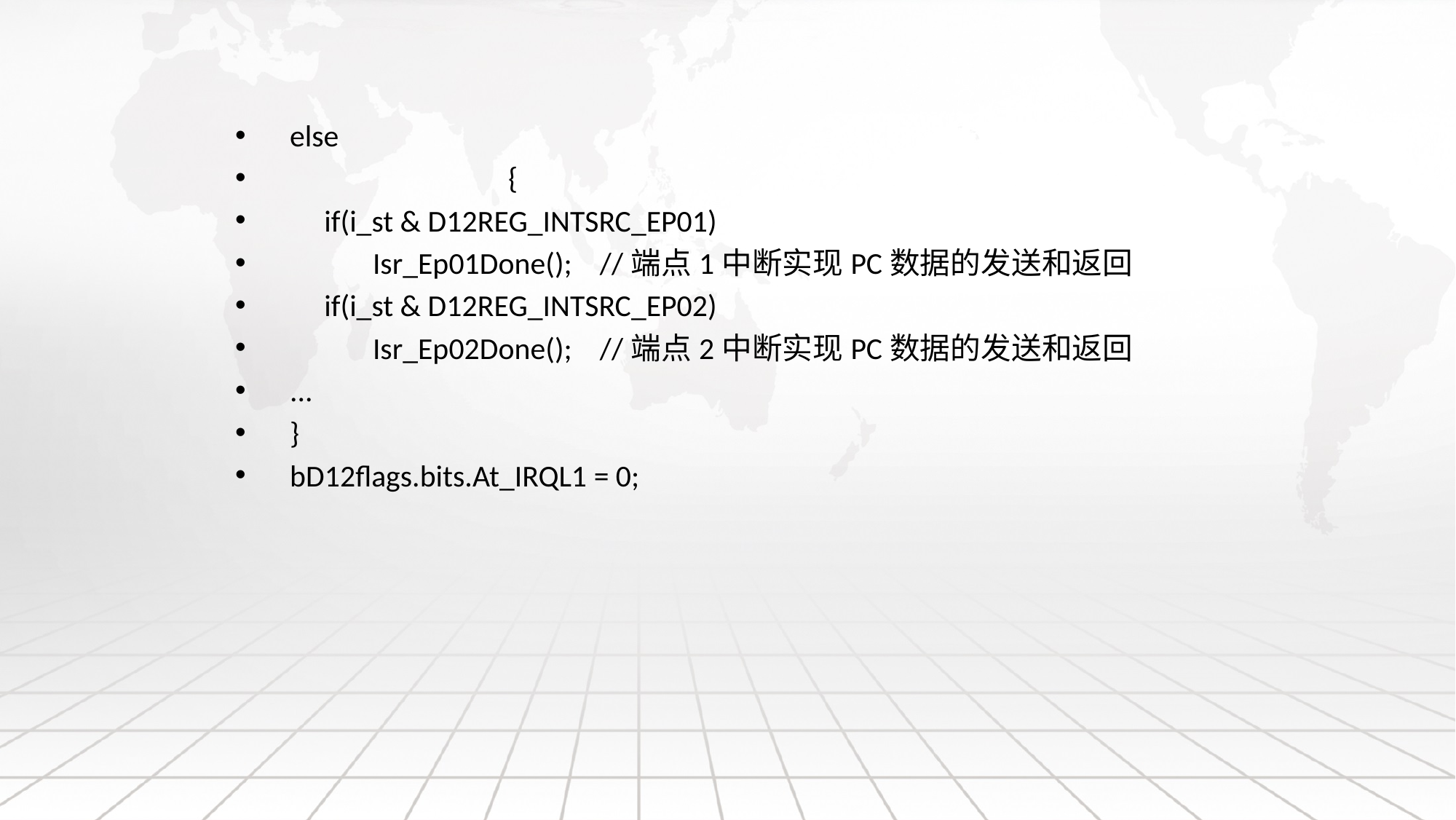

else
		{
     if(i_st & D12REG_INTSRC_EP01)
            Isr_Ep01Done();    //端点1中断实现PC数据的发送和返回
     if(i_st & D12REG_INTSRC_EP02)
            Isr_Ep02Done();    //端点2中断实现PC数据的发送和返回
...
}
bD12flags.bits.At_IRQL1 = 0;